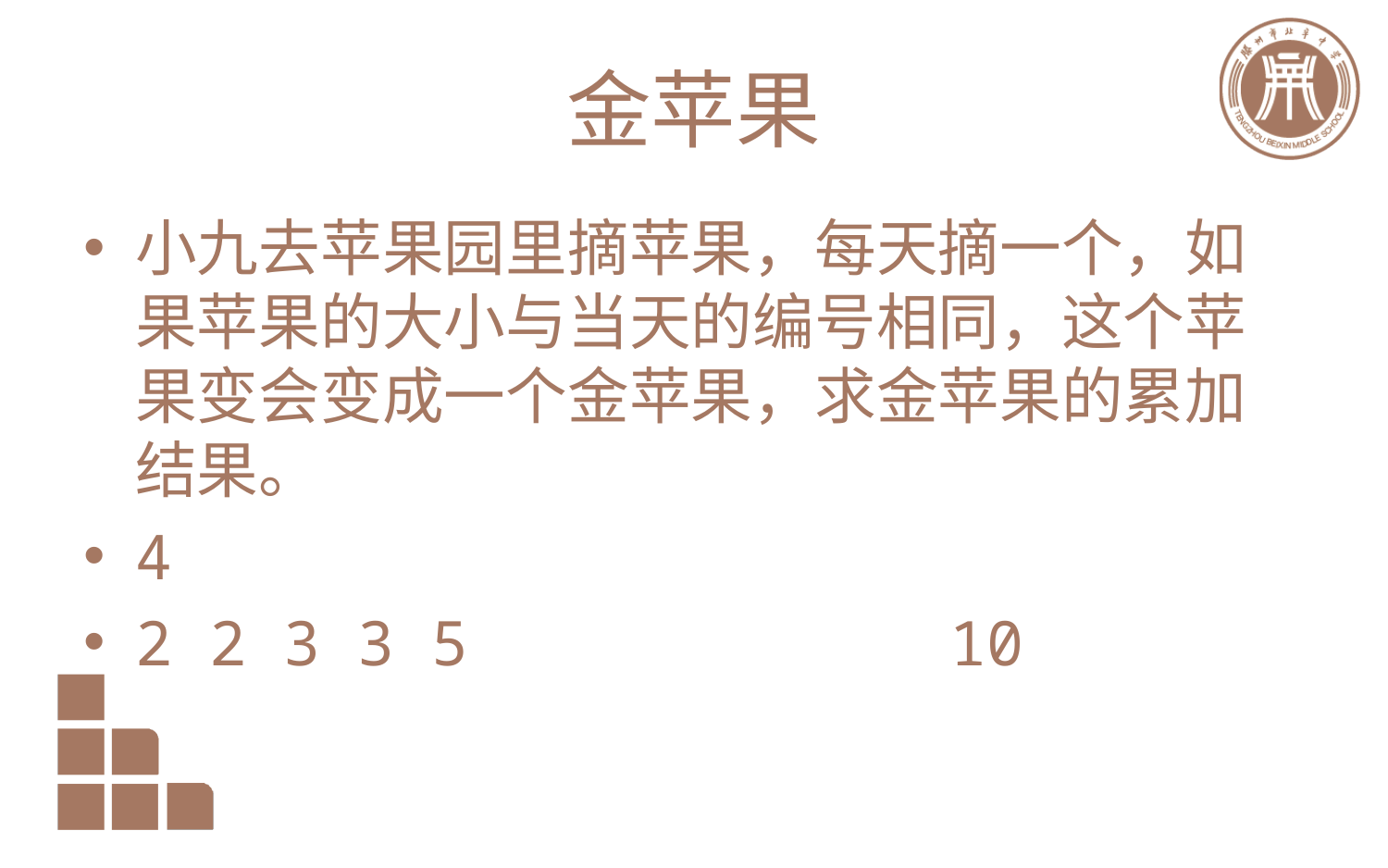

# 金苹果
小九去苹果园里摘苹果，每天摘一个，如果苹果的大小与当天的编号相同，这个苹果变会变成一个金苹果，求金苹果的累加结果。
4
2 2 3 3 5             10